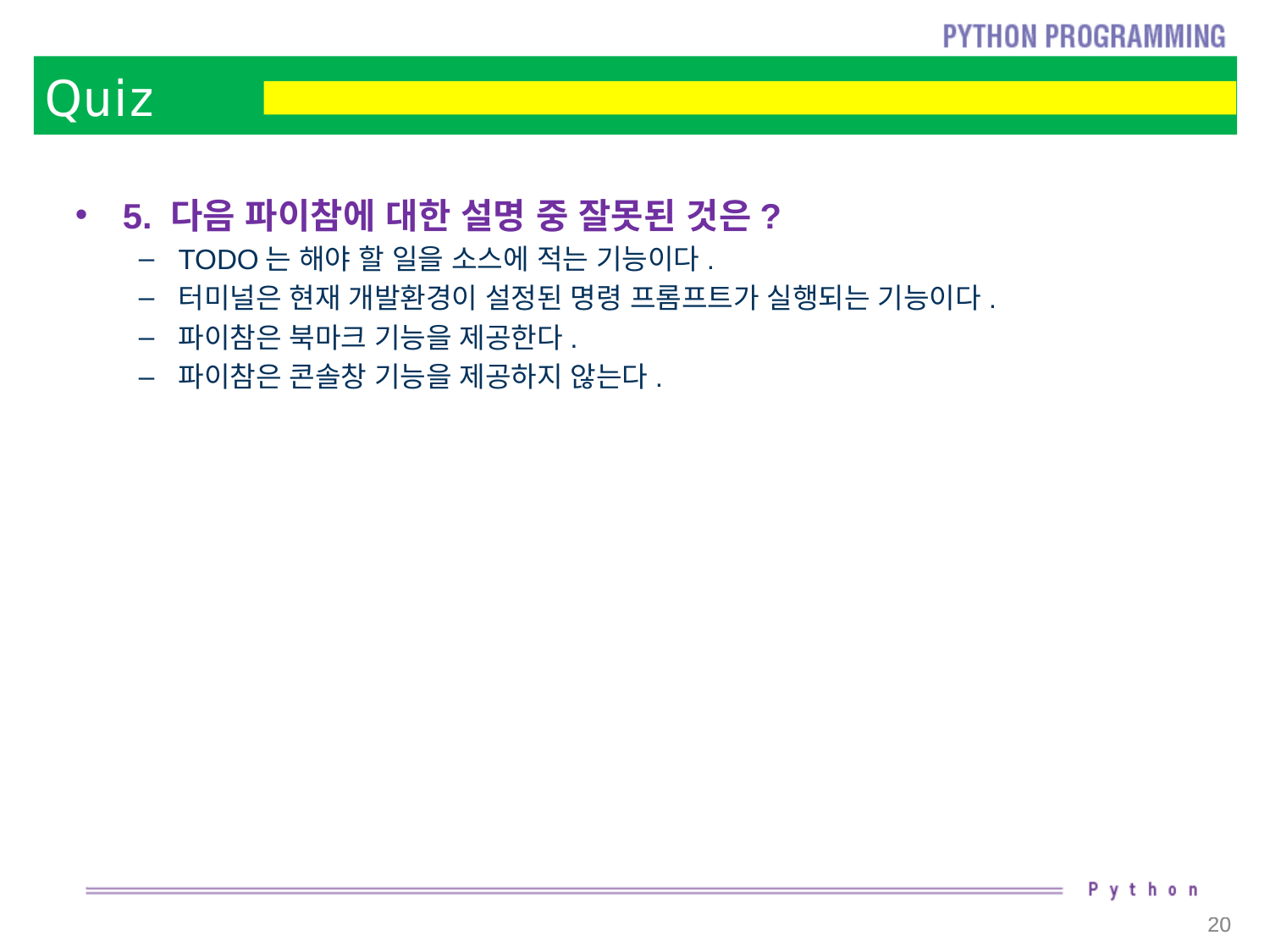

# Quiz

5. 다음 파이참에 대한 설명 중 잘못된 것은?
TODO는 해야 할 일을 소스에 적는 기능이다.
터미널은 현재 개발환경이 설정된 명령 프롬프트가 실행되는 기능이다.
파이참은 북마크 기능을 제공한다.
파이참은 콘솔창 기능을 제공하지 않는다.
20